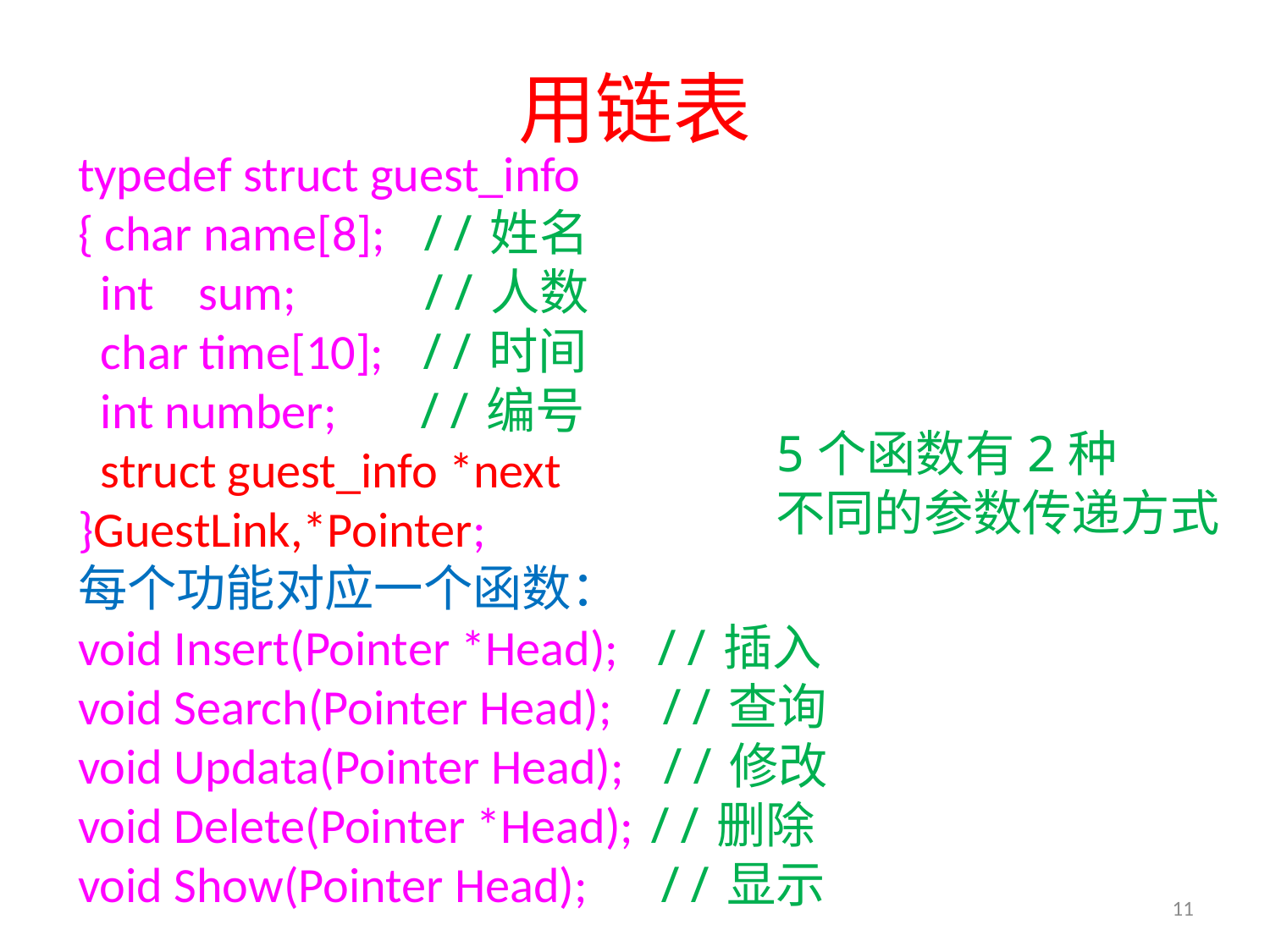

# 用链表
typedef struct guest_info
{ char name[8];   //姓名
  int    sum;           //人数
  char time[10];   //时间
  int number;       //编号
  struct guest_info *next
}GuestLink,*Pointer;
每个功能对应一个函数：
void Insert(Pointer *Head);   //插入
void Search(Pointer Head);    //查询
void Updata(Pointer Head);   //修改
void Delete(Pointer *Head); //删除
void Show(Pointer Head);      //显示
5个函数有2种
不同的参数传递方式
11